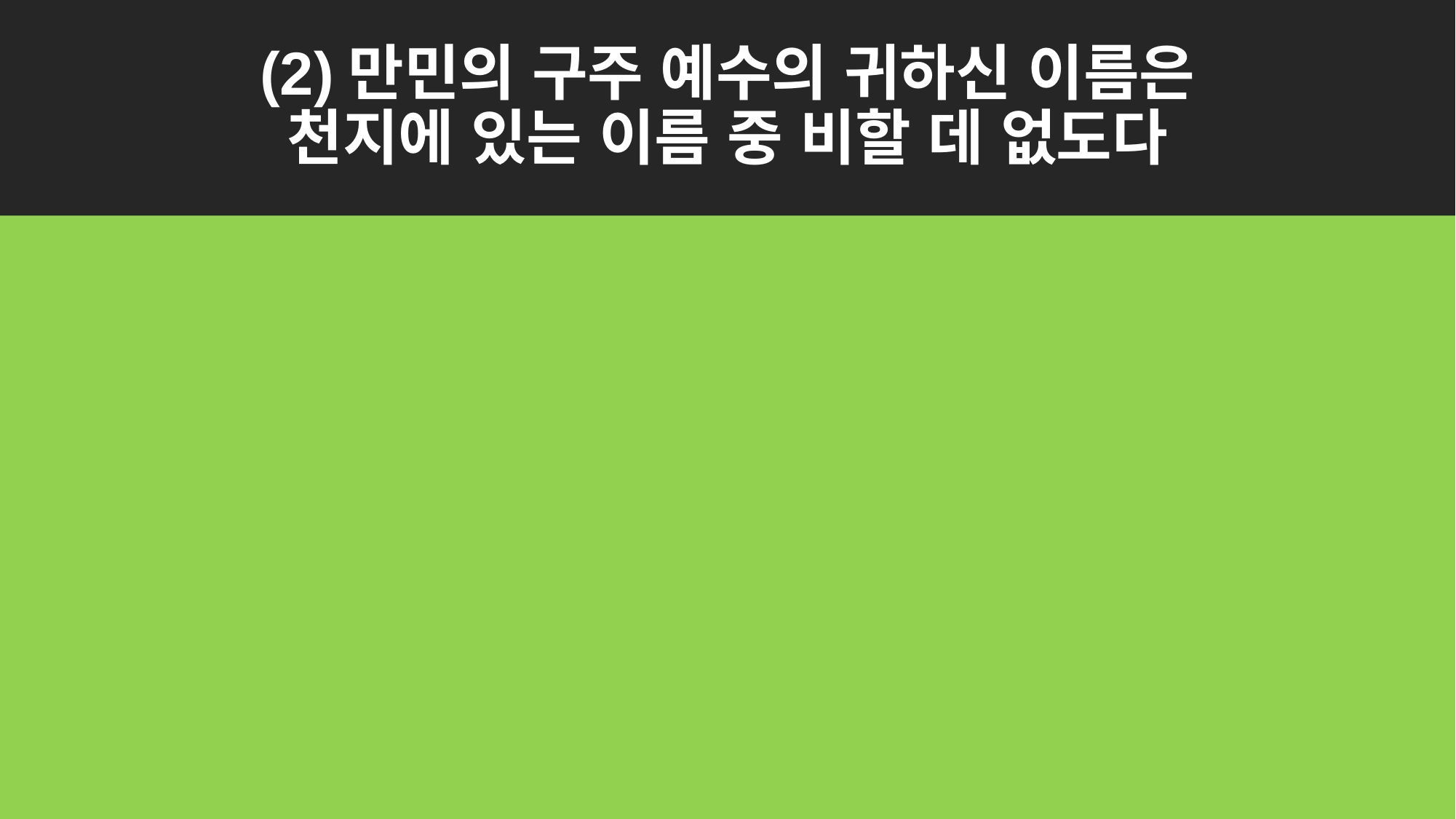

# (2)만민의 구주 예수의 귀하신 이름은
천지에 있는 이름 중 비할 데 없도다